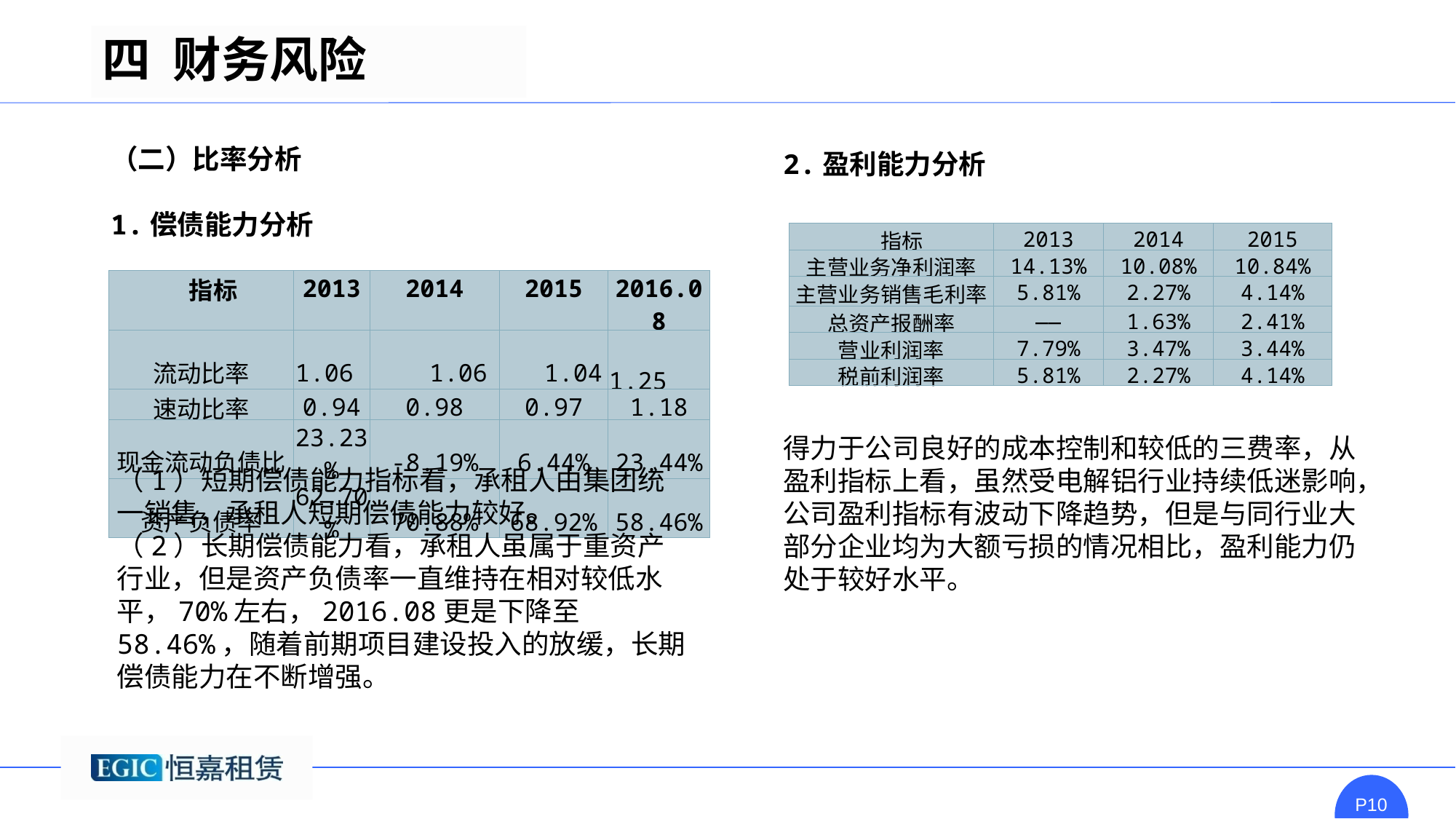

四  财务风险
（二）比率分析

1.偿债能力分析

2.盈利能力分析

| 指标 | 2013 | 2014 | 2015 |
| --- | --- | --- | --- |
| 主营业务净利润率 | 14.13% | 10.08% | 10.84% |
| 主营业务销售毛利率 | 5.81% | 2.27% | 4.14% |
| 总资产报酬率 | —— | 1.63% | 2.41% |
| 营业利润率 | 7.79% | 3.47% | 3.44% |
| 税前利润率 | 5.81% | 2.27% | 4.14% |
| 指标 | 2013 | 2014 | 2015 | 2016.08 |
| --- | --- | --- | --- | --- |
| 流动比率 | 1.06 | 1.06 | 1.04 | 1.25 |
| 速动比率 | 0.94 | 0.98 | 0.97 | 1.18 |
| 现金流动负债比 | 23.23% | -8.19% | 6.44% | 23.44% |
| 资产负债率 | 62.70% | 70.88% | 68.92% | 58.46% |
得力于公司良好的成本控制和较低的三费率，从盈利指标上看，虽然受电解铝行业持续低迷影响，公司盈利指标有波动下降趋势，但是与同行业大部分企业均为大额亏损的情况相比，盈利能力仍处于较好水平。
（1）短期偿债能力指标看，承租人由集团统一销售，承租人短期偿债能力较好。
（2）长期偿债能力看，承租人虽属于重资产行业，但是资产负债率一直维持在相对较低水平，70%左右，2016.08更是下降至58.46%，随着前期项目建设投入的放缓，长期偿债能力在不断增强。